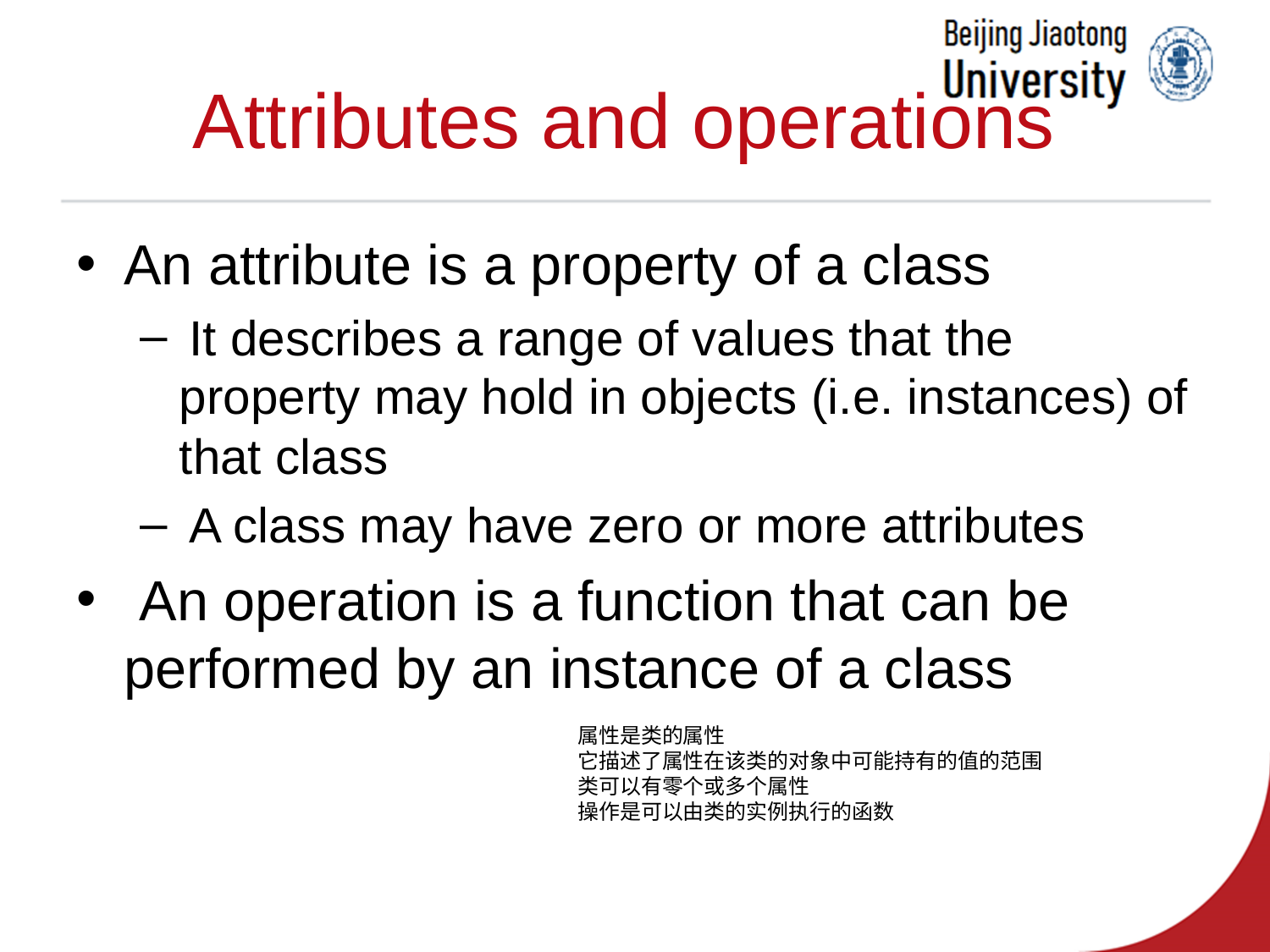

# Attributes and operations
An attribute is a property of a class
 It describes a range of values that the property may hold in objects (i.e. instances) of that class
 A class may have zero or more attributes
 An operation is a function that can be performed by an instance of a class
属性是类的属性
它描述了属性在该类的对象中可能持有的值的范围
类可以有零个或多个属性
操作是可以由类的实例执行的函数